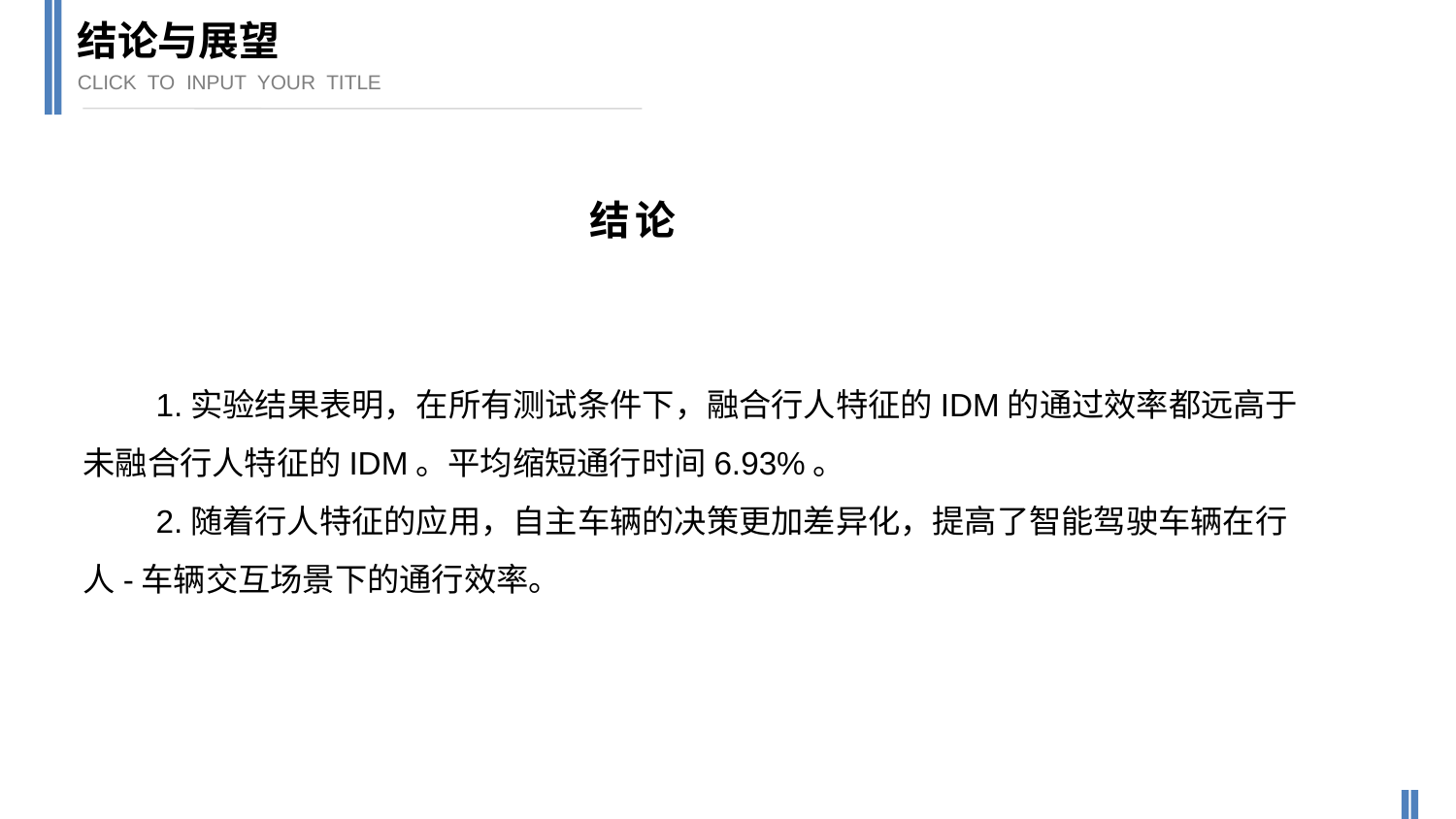

结论与展望
CLICK  TO  INPUT  YOUR  TITLE
结论
1.实验结果表明，在所有测试条件下，融合行人特征的IDM的通过效率都远高于未融合行人特征的IDM。平均缩短通行时间6.93%。
2.随着行人特征的应用，自主车辆的决策更加差异化，提高了智能驾驶车辆在行人-车辆交互场景下的通行效率。